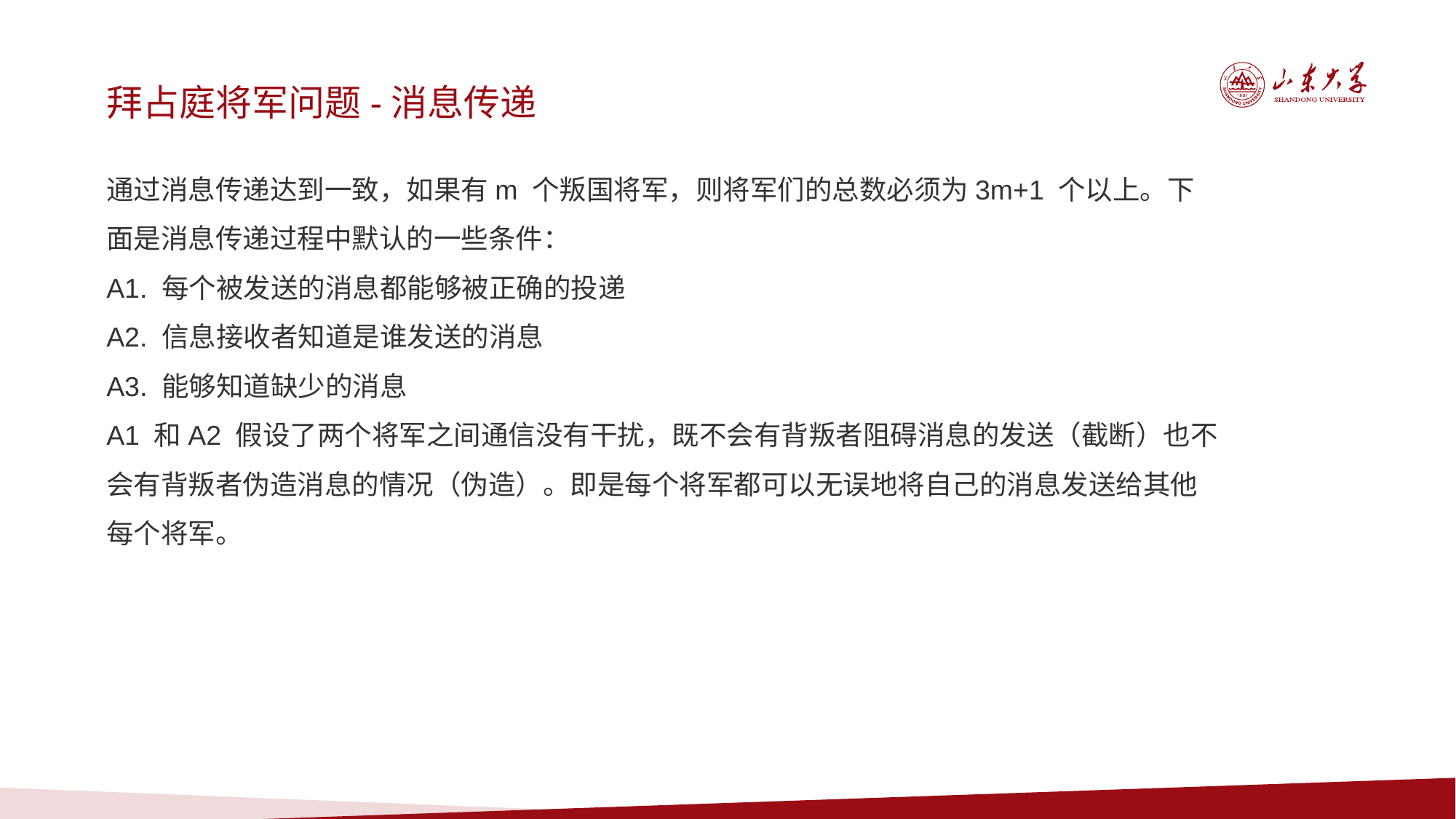

拜占庭将军问题-消息传递
通过消息传递达到一致，如果有m 个叛国将军，则将军们的总数必须为3m+1 个以上。下面是消息传递过程中默认的一些条件：
A1. 每个被发送的消息都能够被正确的投递
A2. 信息接收者知道是谁发送的消息
A3. 能够知道缺少的消息
A1 和A2 假设了两个将军之间通信没有干扰，既不会有背叛者阻碍消息的发送（截断）也不会有背叛者伪造消息的情况（伪造）。即是每个将军都可以无误地将自己的消息发送给其他每个将军。